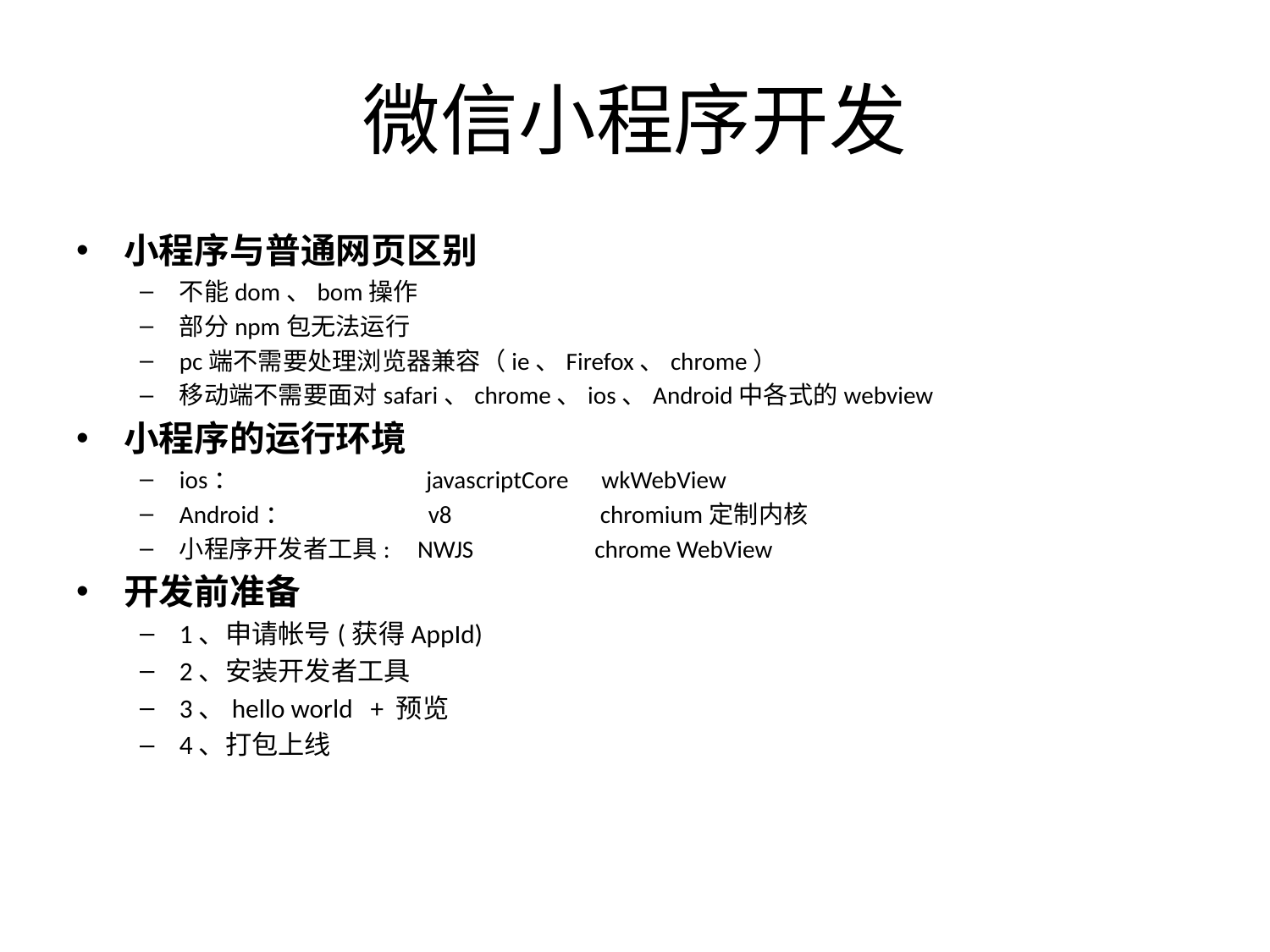

# 微信小程序开发
小程序与普通网页区别
不能dom、bom操作
部分npm包无法运行
pc端不需要处理浏览器兼容（ie、Firefox、chrome）
移动端不需要面对safari、chrome、ios、Android中各式的webview
小程序的运行环境
ios：                                 javascriptCore      wkWebView
Android：                        v8                           chromium定制内核
小程序开发者工具:     NWJS                      chrome WebView
开发前准备
1、申请帐号(获得AppId)
2、安装开发者工具
3、hello world   + 预览
4、打包上线